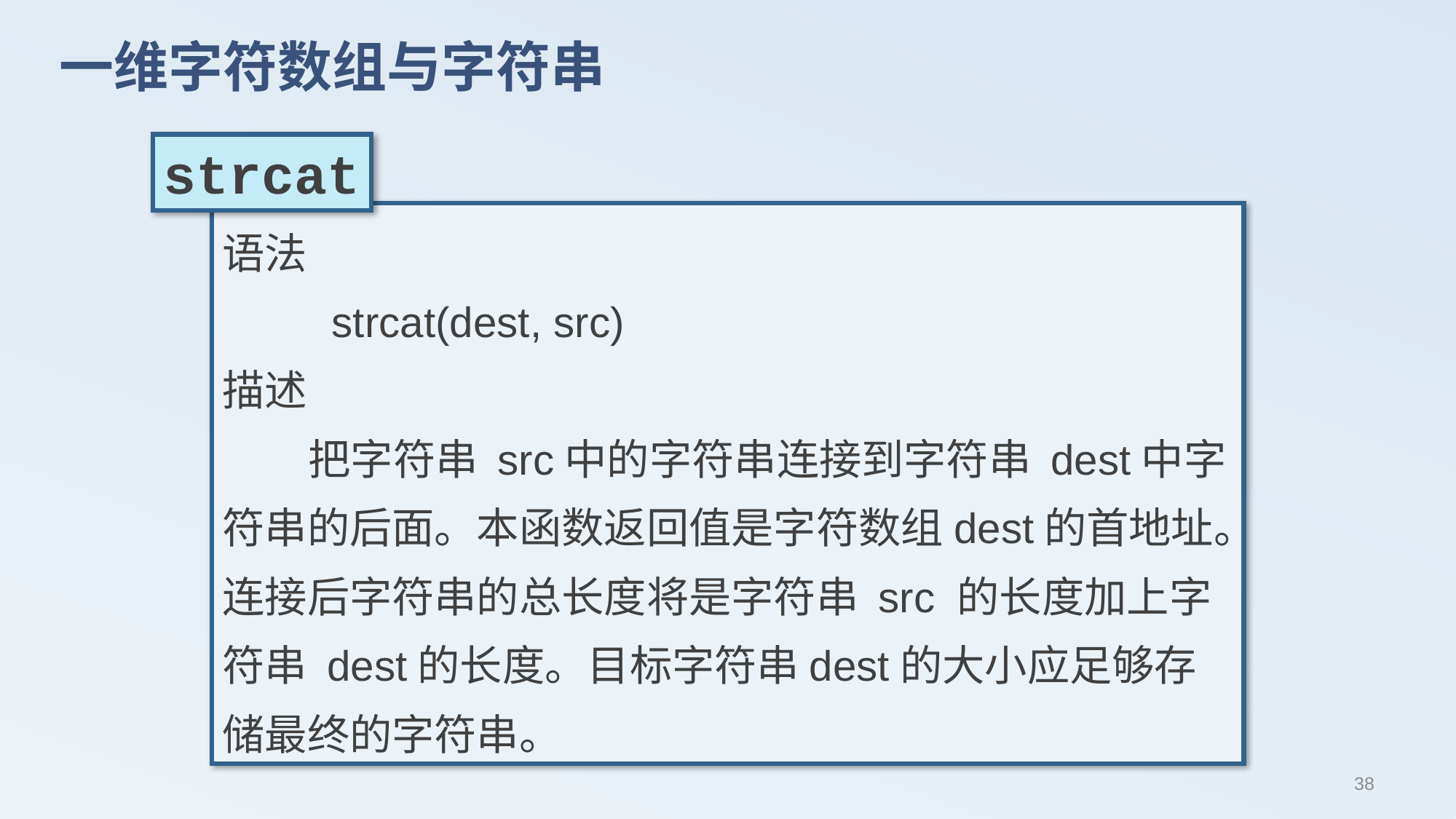

# 一维字符数组与字符串
strcat
语法
   	strcat(dest, src)
描述
        把字符串 src中的字符串连接到字符串 dest中字符串的后面。本函数返回值是字符数组dest的首地址。连接后字符串的总长度将是字符串 src 的长度加上字符串 dest的长度。目标字符串dest的大小应足够存储最终的字符串。